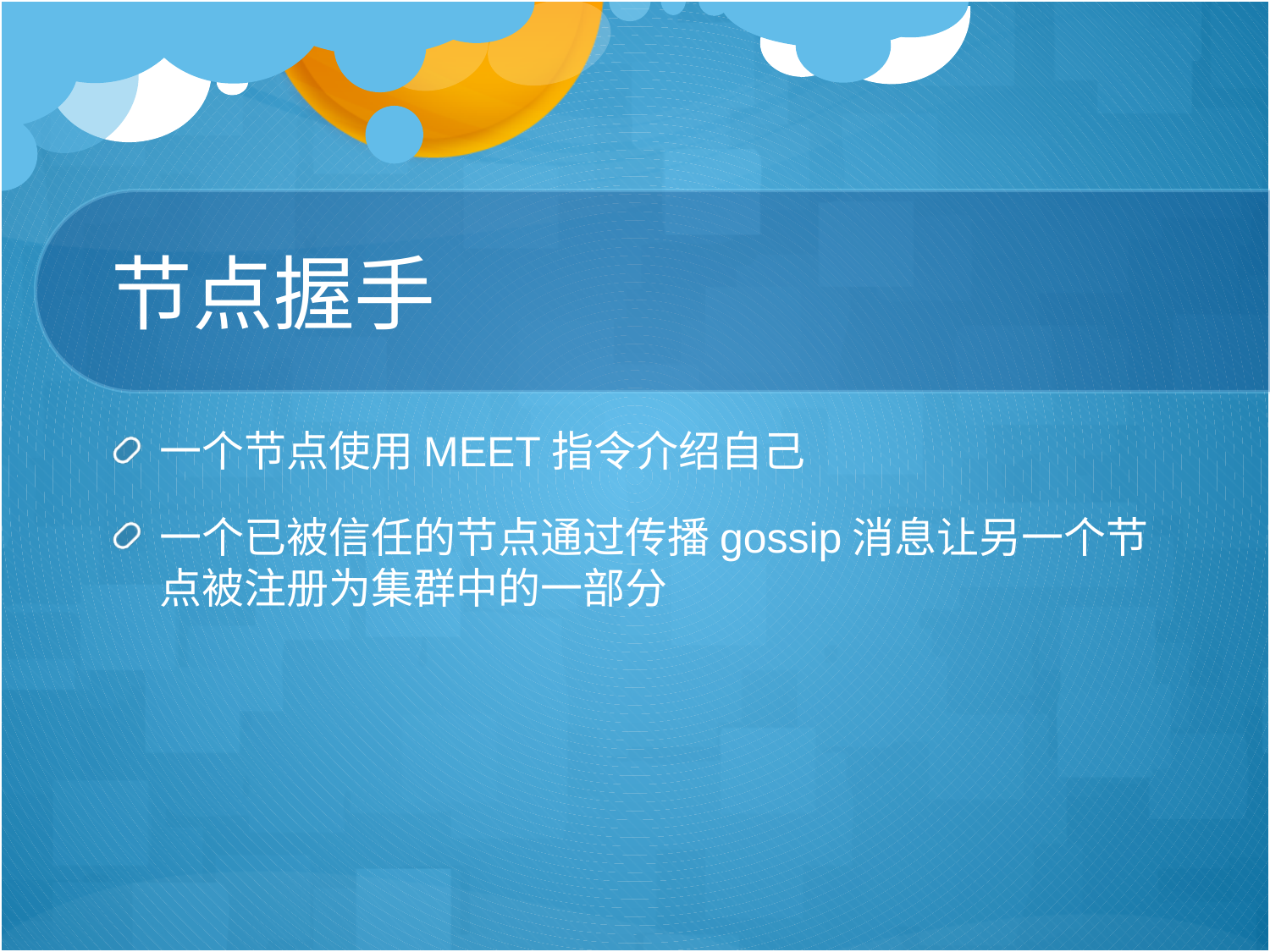

# 节点握手
一个节点使用MEET指令介绍自己
一个已被信任的节点通过传播gossip消息让另一个节点被注册为集群中的一部分